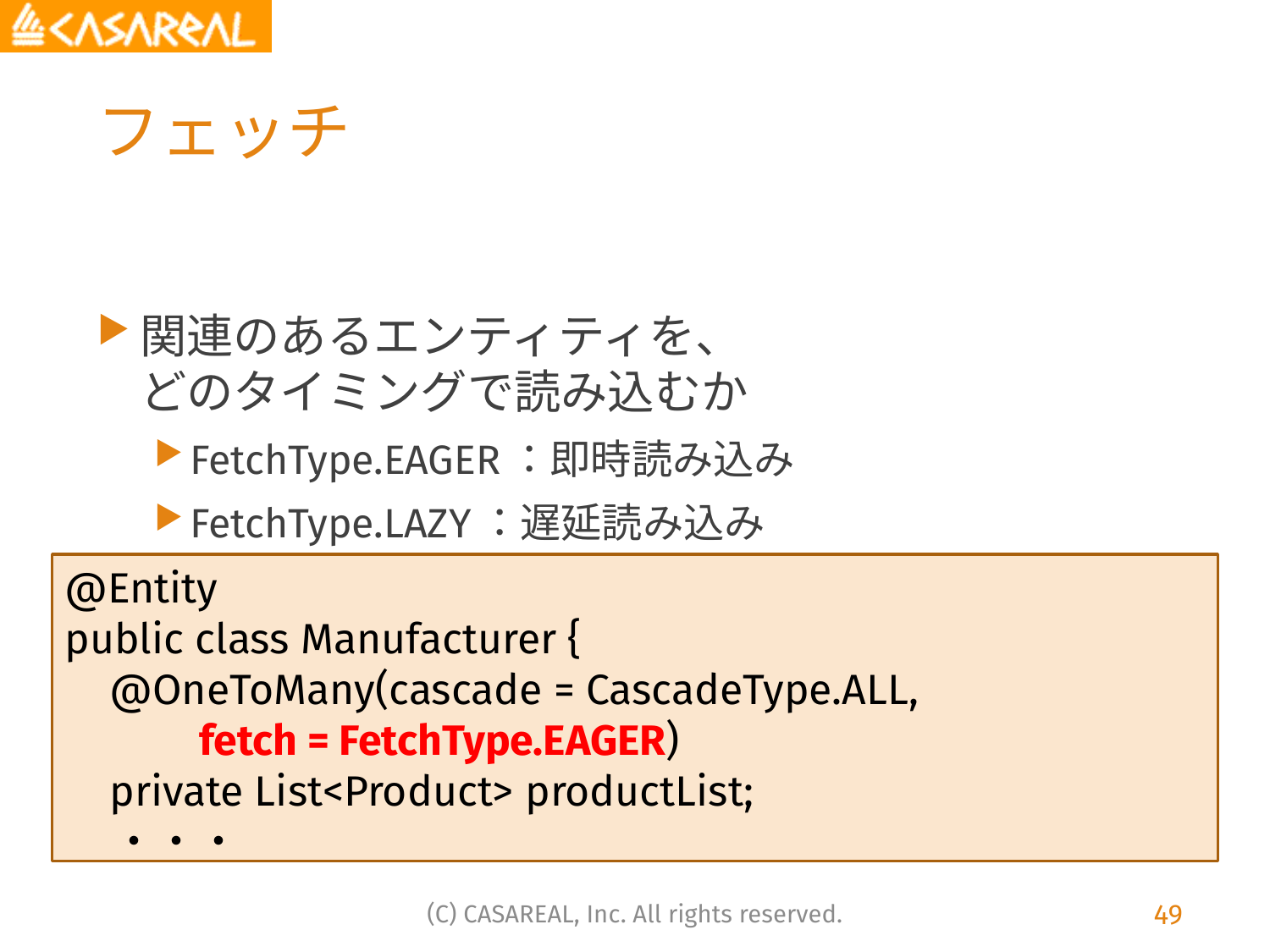

# フェッチ
関連のあるエンティティを、
どのタイミングで読み込むか
FetchType.EAGER：即時読み込み
FetchType.LAZY：遅延読み込み
@Entity
public class Manufacturer {
    @OneToMany(cascade = CascadeType.ALL,
            fetch = FetchType.EAGER)
    private List<Product> productList;
    ・・・
(C) CASAREAL, Inc. All rights reserved.
49